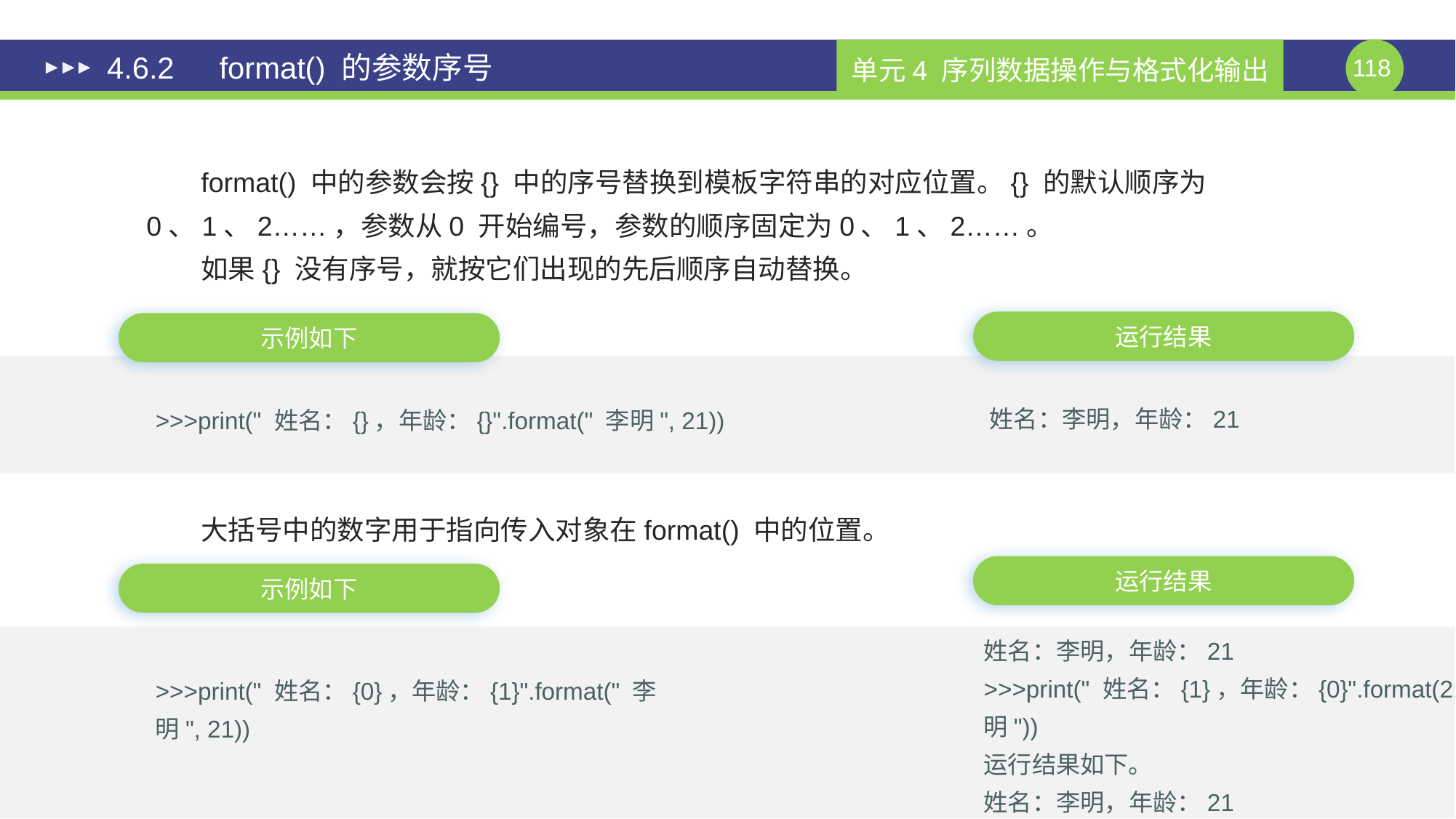

# 4.6.2　format() 的参数序号
format() 中的参数会按{} 中的序号替换到模板字符串的对应位置。{} 的默认顺序为0、1、2……，参数从0 开始编号，参数的顺序固定为0、1、2……。
如果{} 没有序号，就按它们出现的先后顺序自动替换。
运行结果
示例如下

姓名：李明，年龄：21
>>>print(" 姓名：{}，年龄：{}".format(" 李明", 21))
大括号中的数字用于指向传入对象在format() 中的位置。
运行结果
示例如下
姓名：李明，年龄：21
>>>print(" 姓名：{1}，年龄：{0}".format(21," 李明"))
运行结果如下。
姓名：李明，年龄：21

>>>print(" 姓名：{0}，年龄：{1}".format(" 李明", 21))